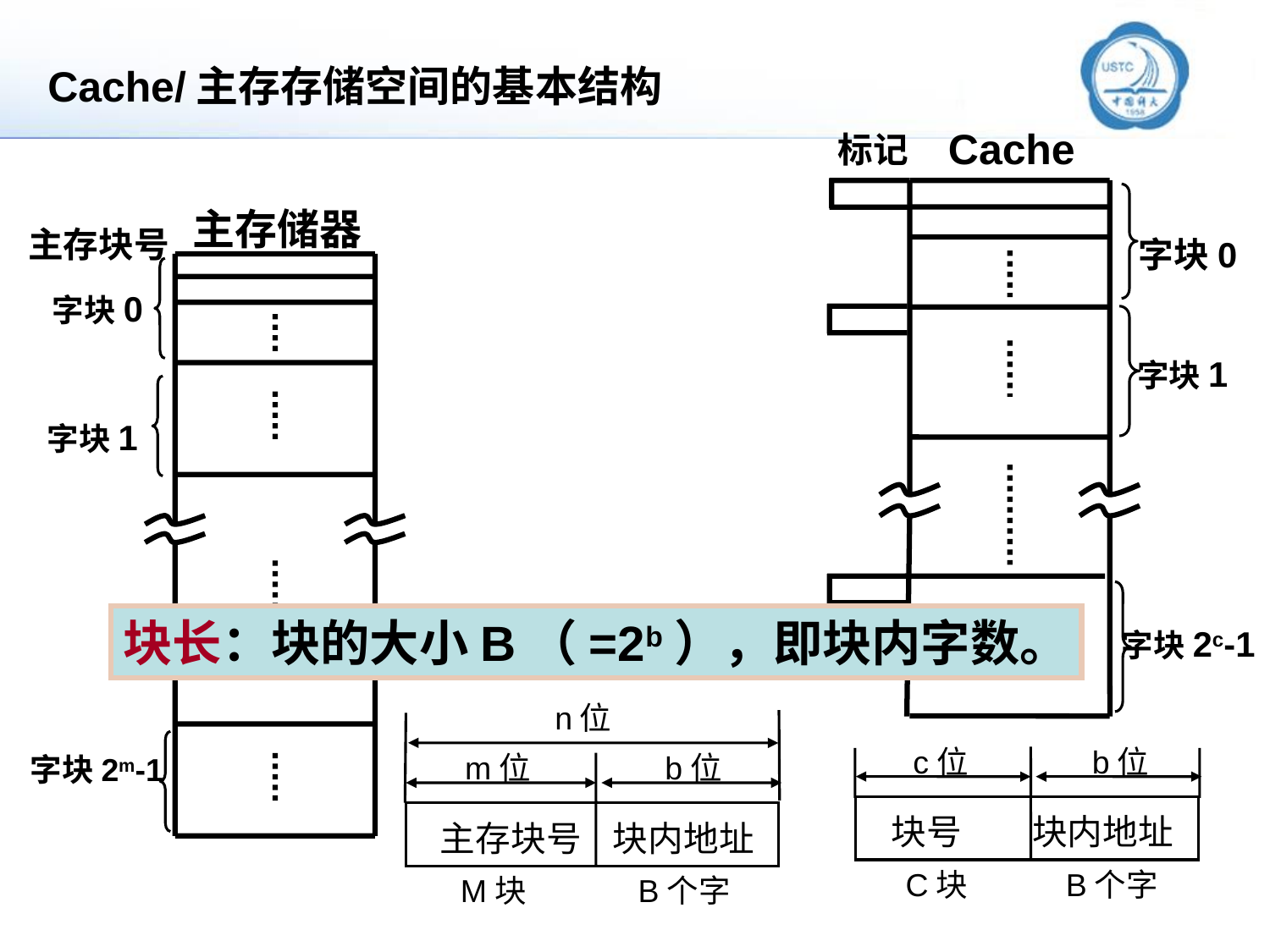

# Cache/主存存储空间的基本结构
Cache
标记

字块0

字块1

字块2c-1

主存储器
主存块号

字块0

字块1

字块2m-1

块长：块的大小B（=2b），即块内字数。
n位

m位
b位

 主存块号    块内地址

M块
B个字

c位
b位

 块号         块内地址

C块
B个字